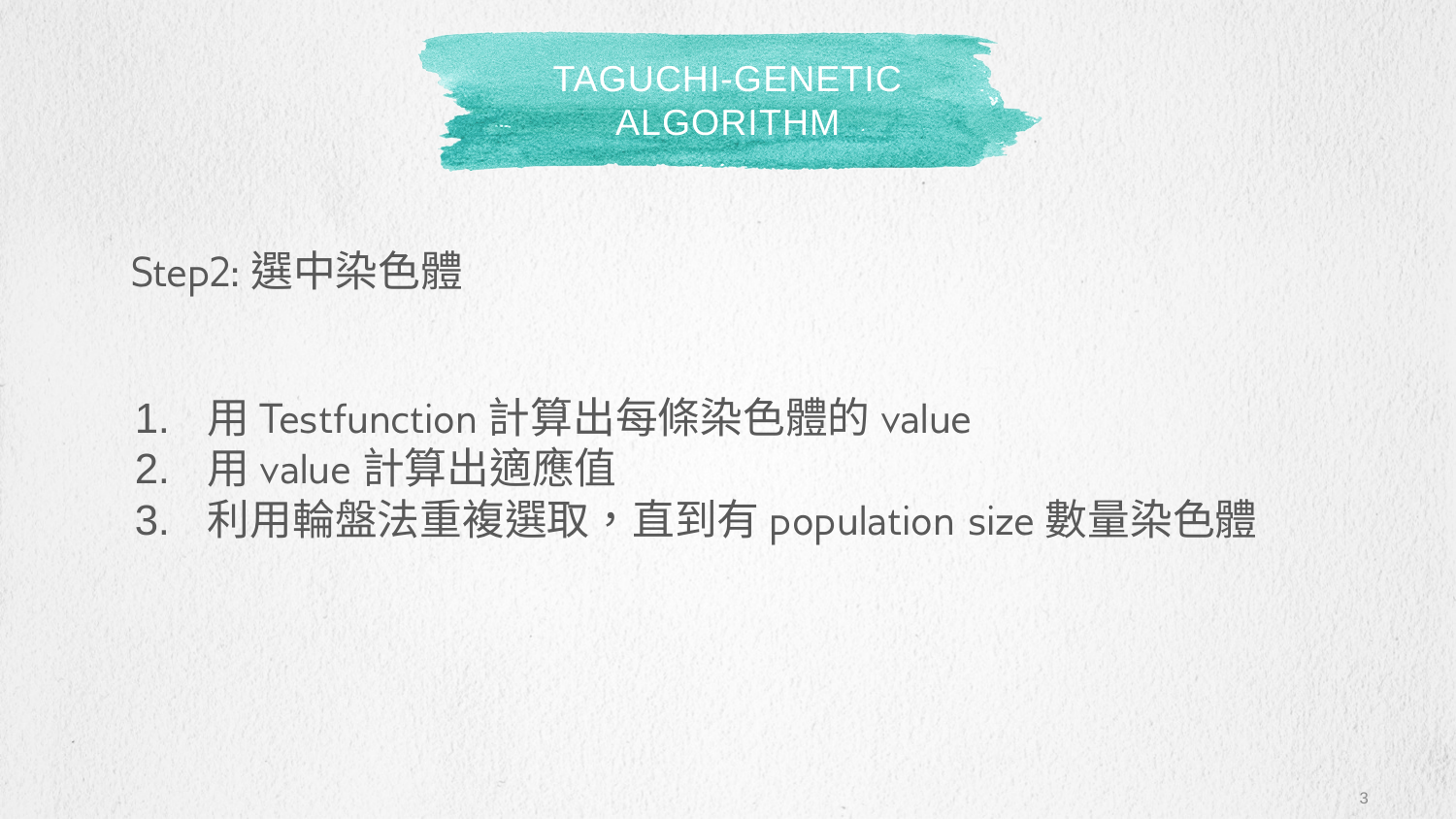

# Taguchi-Genetic Algorithm
Step2:選中染色體
用Testfunction計算出每條染色體的value
用value計算出適應值
利用輪盤法重複選取，直到有population size數量染色體
3